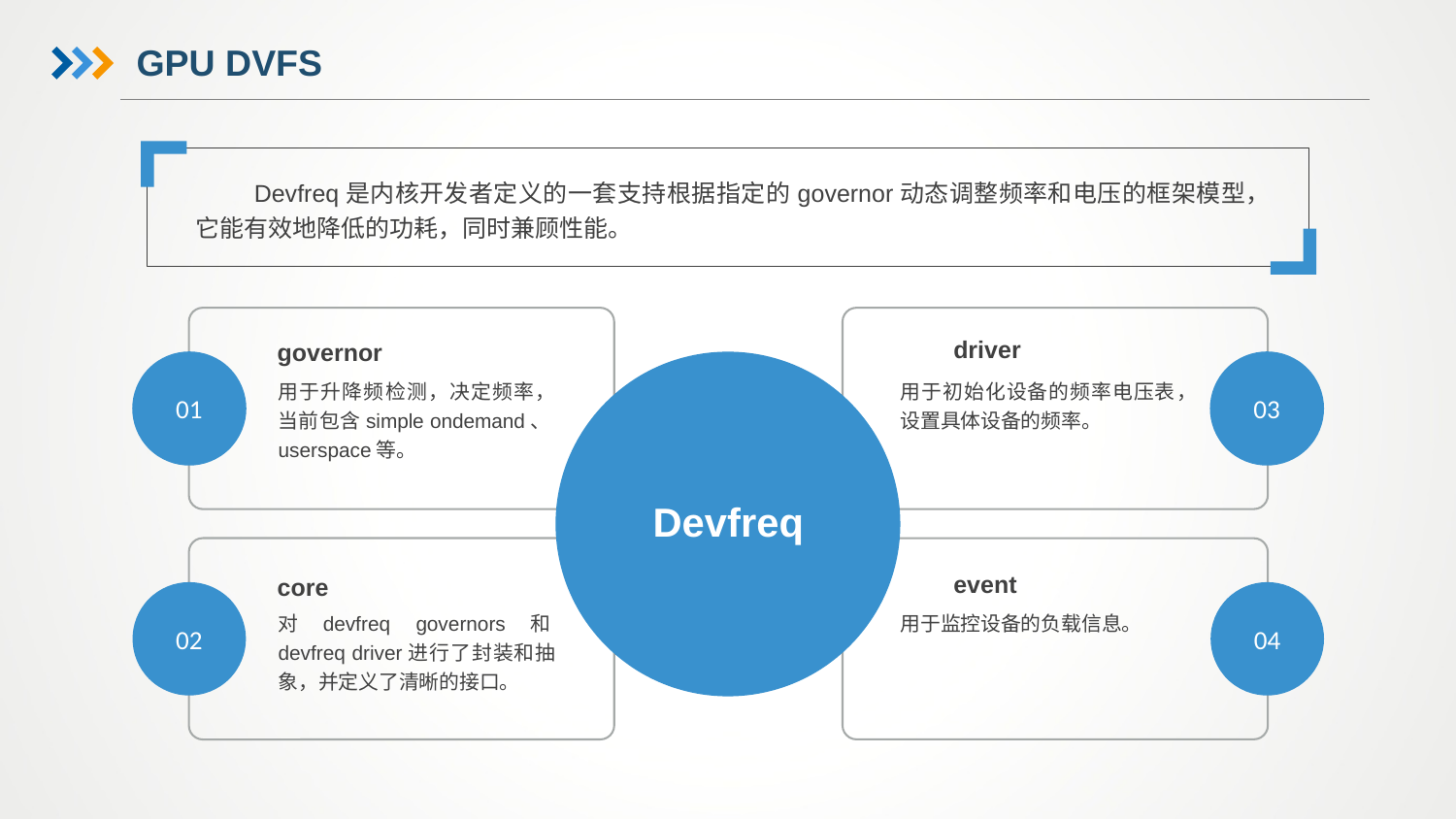

GPU DVFS

        Devfreq是内核开发者定义的一套支持根据指定的governor动态调整频率和电压的框架模型，它能有效地降低的功耗，同时兼顾性能。

governor
driver
01
03

用于升降频检测，决定频率，当前包含simple ondemand、userspace等。
用于初始化设备的频率电压表，设置具体设备的频率。
Devfreq

core
event
02
04
对devfreq governors和devfreq driver进行了封装和抽象，并定义了清晰的接口。
用于监控设备的负载信息。